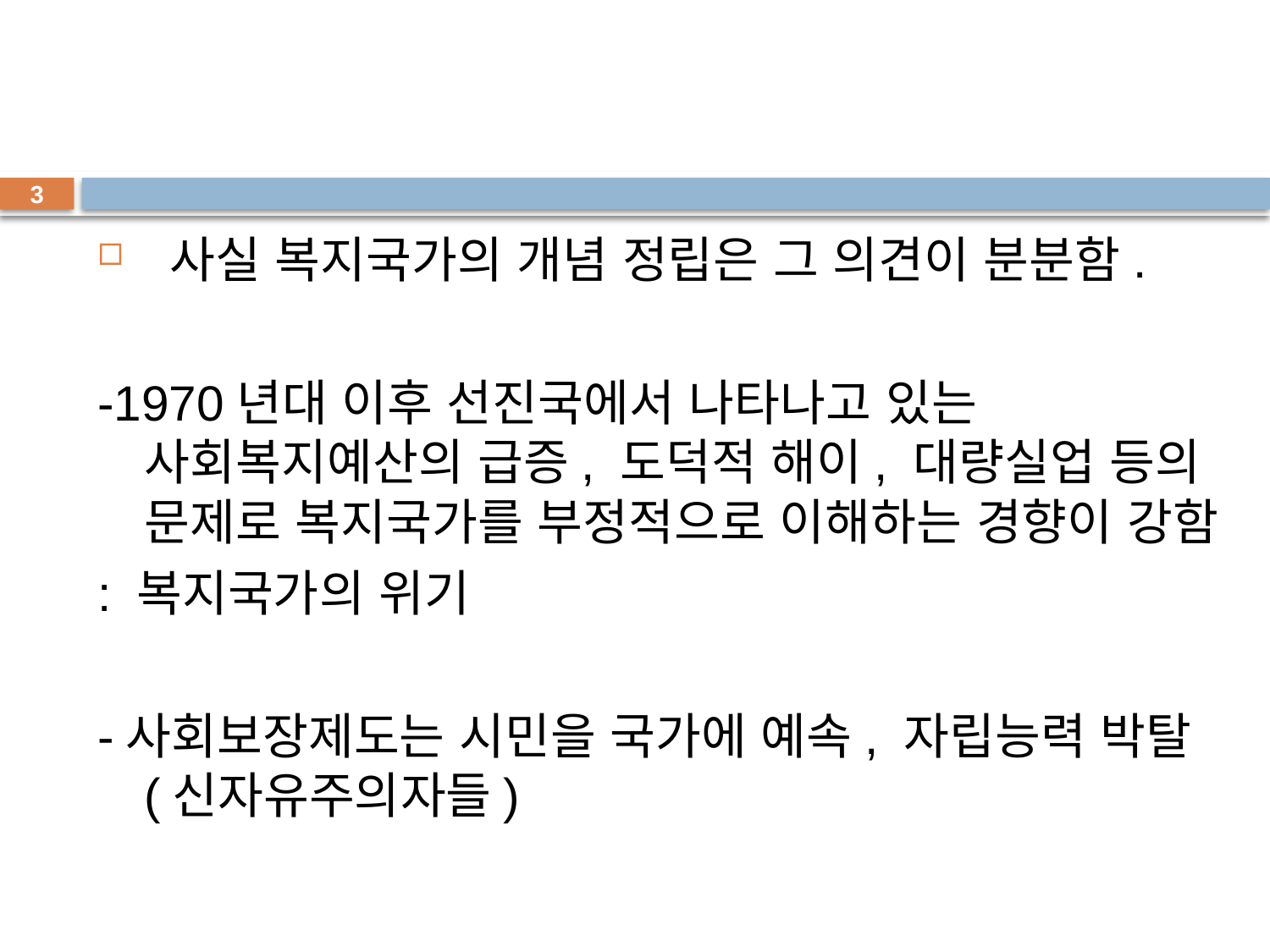

#
3
 사실 복지국가의 개념 정립은 그 의견이 분분함.

-1970년대 이후 선진국에서 나타나고 있는 사회복지예산의 급증, 도덕적 해이, 대량실업 등의 문제로 복지국가를 부정적으로 이해하는 경향이 강함
: 복지국가의 위기

-사회보장제도는 시민을 국가에 예속, 자립능력 박탈 (신자유주의자들)